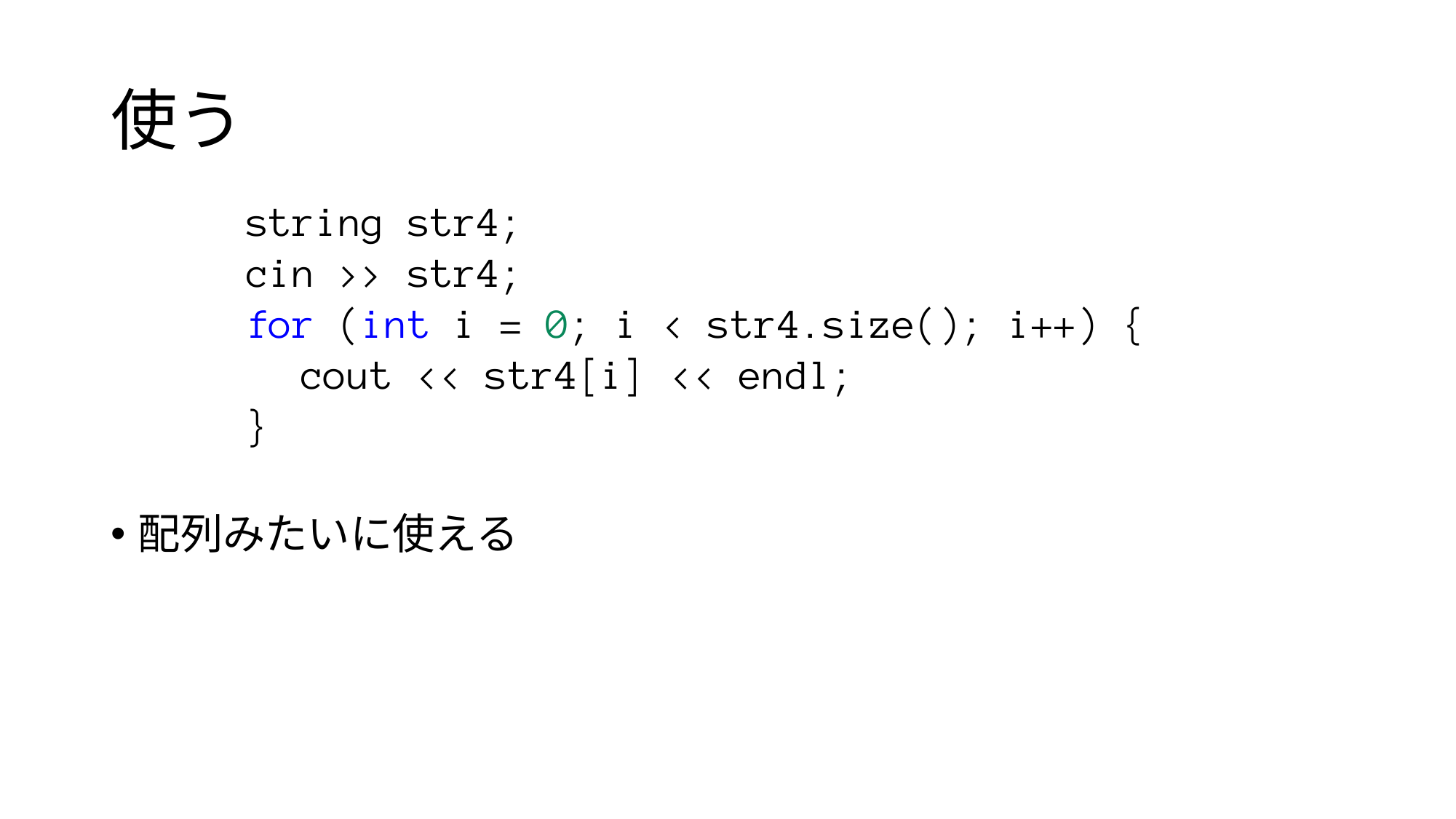

# 使う
string str4;
cin >> str4;
for (int i = 0; i < str4.size(); i++) {
cout << str4[i] << endl;
}
配列みたいに使える